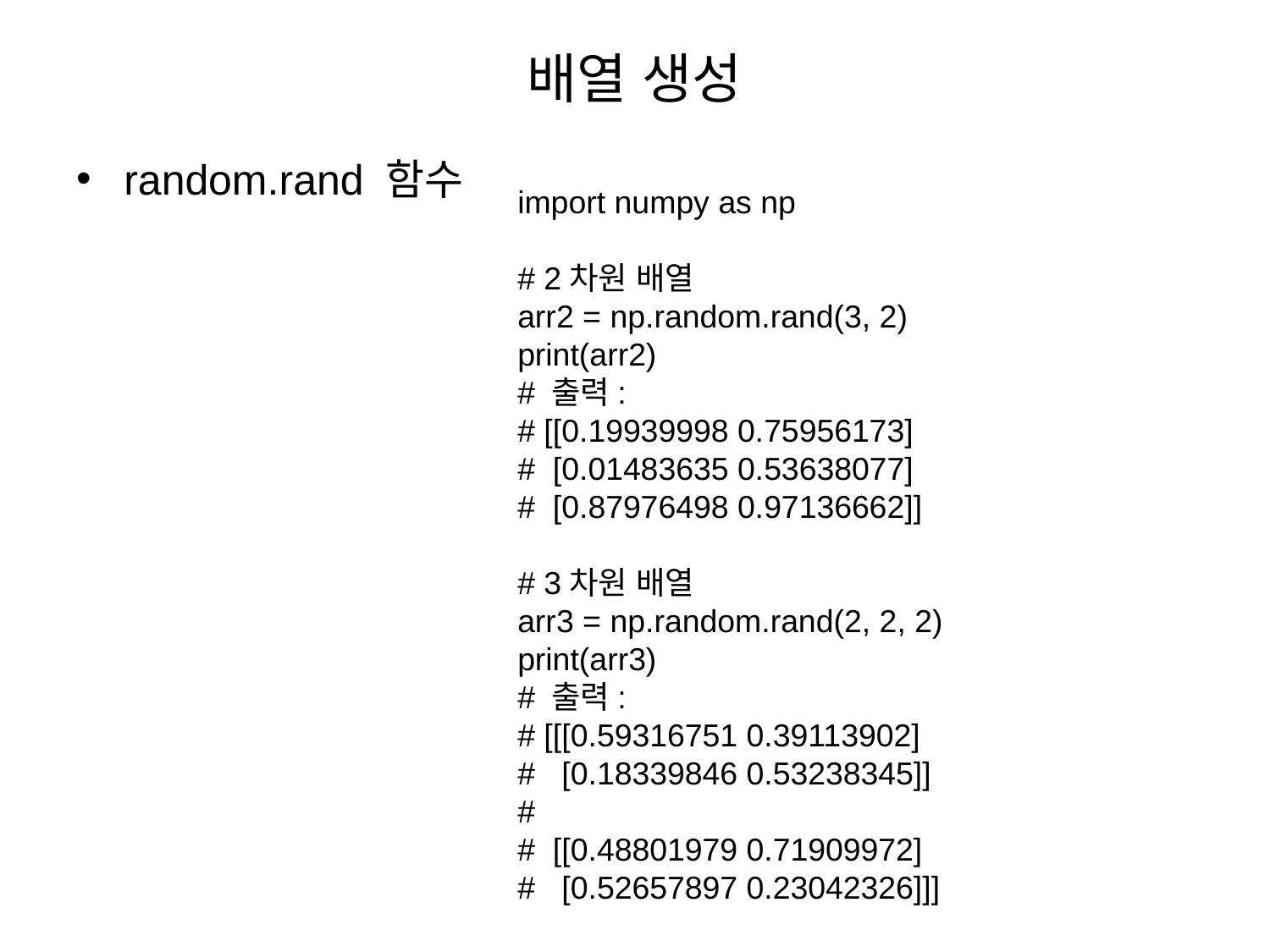

# 배열 생성
random.rand 함수
import numpy as np

# 2차원 배열
arr2 = np.random.rand(3, 2)
print(arr2)
# 출력:
# [[0.19939998 0.75956173]
#  [0.01483635 0.53638077]
#  [0.87976498 0.97136662]]

# 3차원 배열
arr3 = np.random.rand(2, 2, 2)
print(arr3)
# 출력:
# [[[0.59316751 0.39113902]
#   [0.18339846 0.53238345]]
#
#  [[0.48801979 0.71909972]
#   [0.52657897 0.23042326]]]